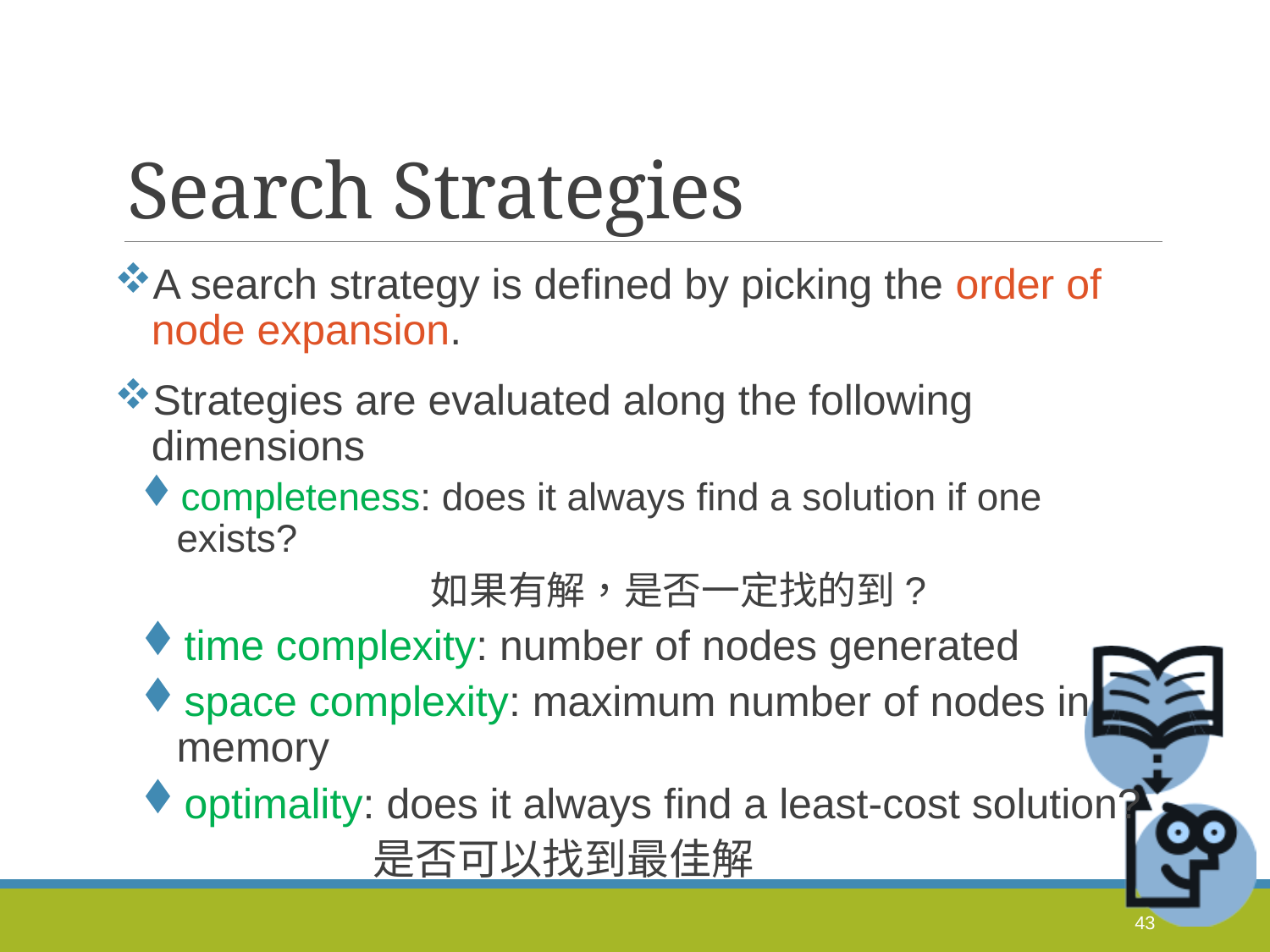

# Search Strategies
A search strategy is defined by picking the order of node expansion.
Strategies are evaluated along the following dimensions
completeness: does it always find a solution if one exists?
　　　　　　　  如果有解，是否一定找的到?
time complexity: number of nodes generated
space complexity: maximum number of nodes in memory
optimality: does it always find a least-cost solution?
　　　　　  是否可以找到最佳解
43